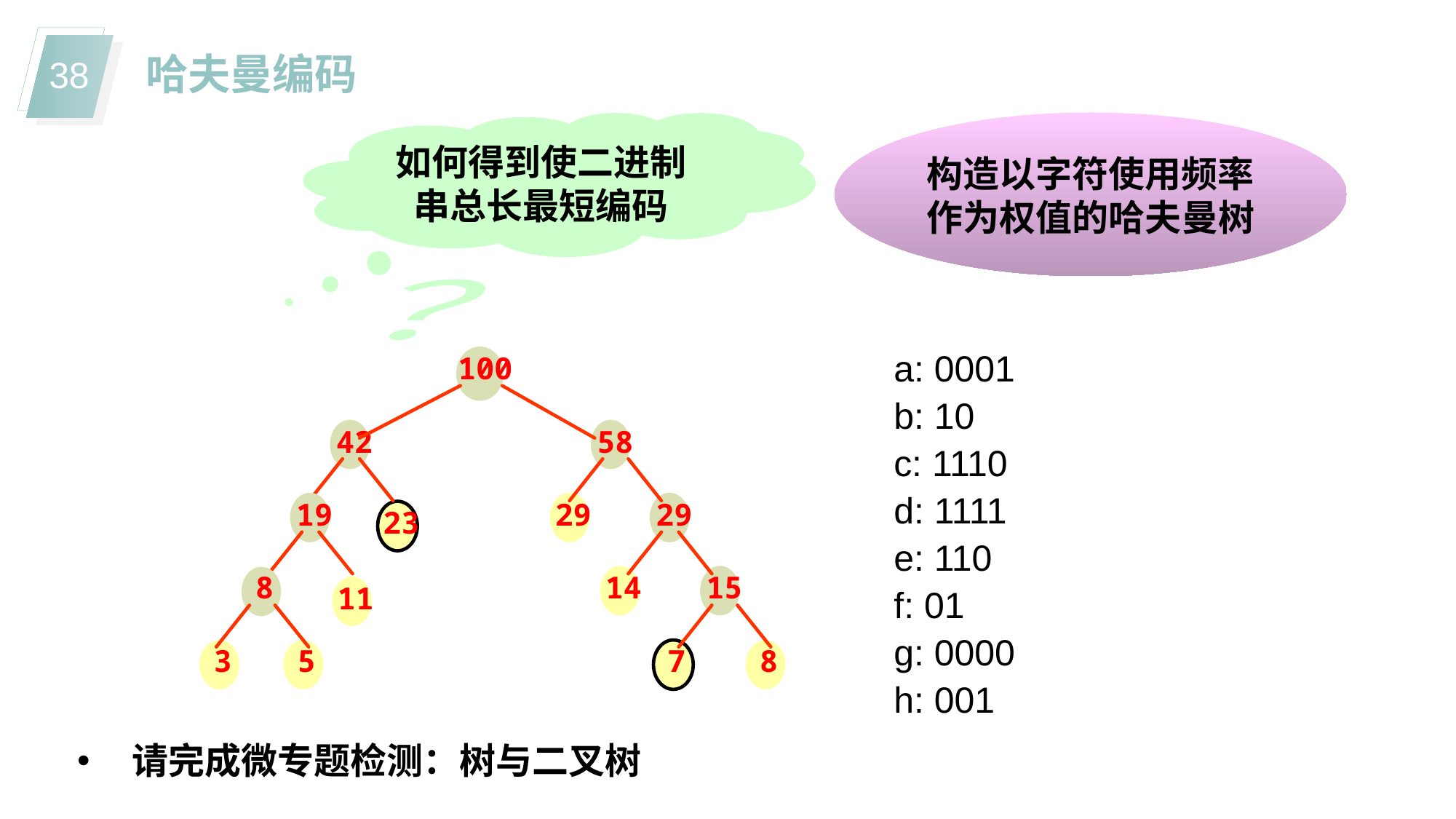

哈夫曼编码
如何得到使二进制串总长最短编码
？
构造以字符使用频率
作为权值的哈夫曼树
a: 0001
b: 10
c: 1110
d: 1111
e: 110
f: 01
g: 0000
h: 001
100

42

58

19

29

29

23

8

14

15

11

3

5

7

8

请完成微专题检测：树与二叉树